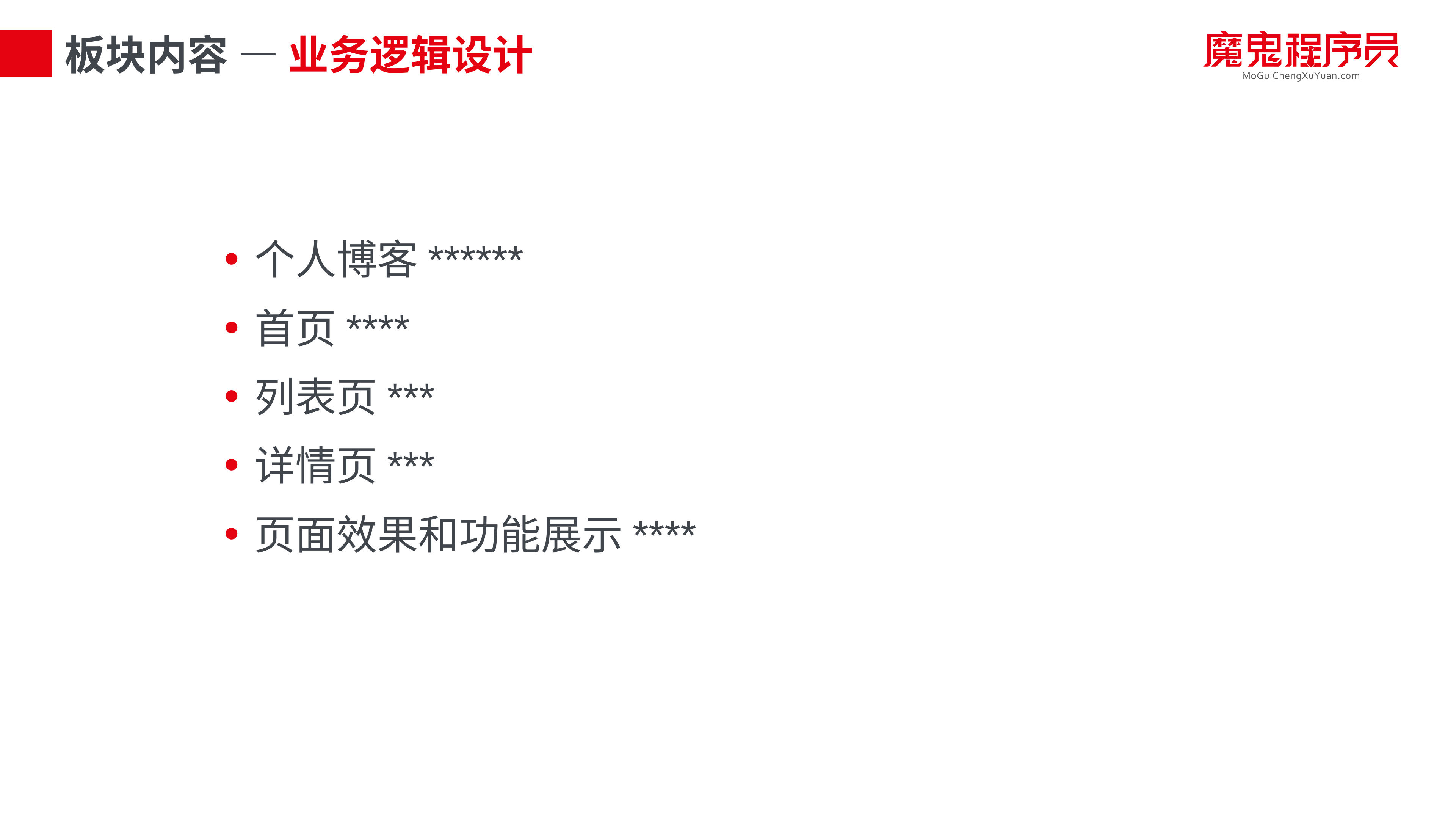

# 板块内容 — 业务逻辑设计
个人博客******
首页****
列表页***
详情页***
页面效果和功能展示****